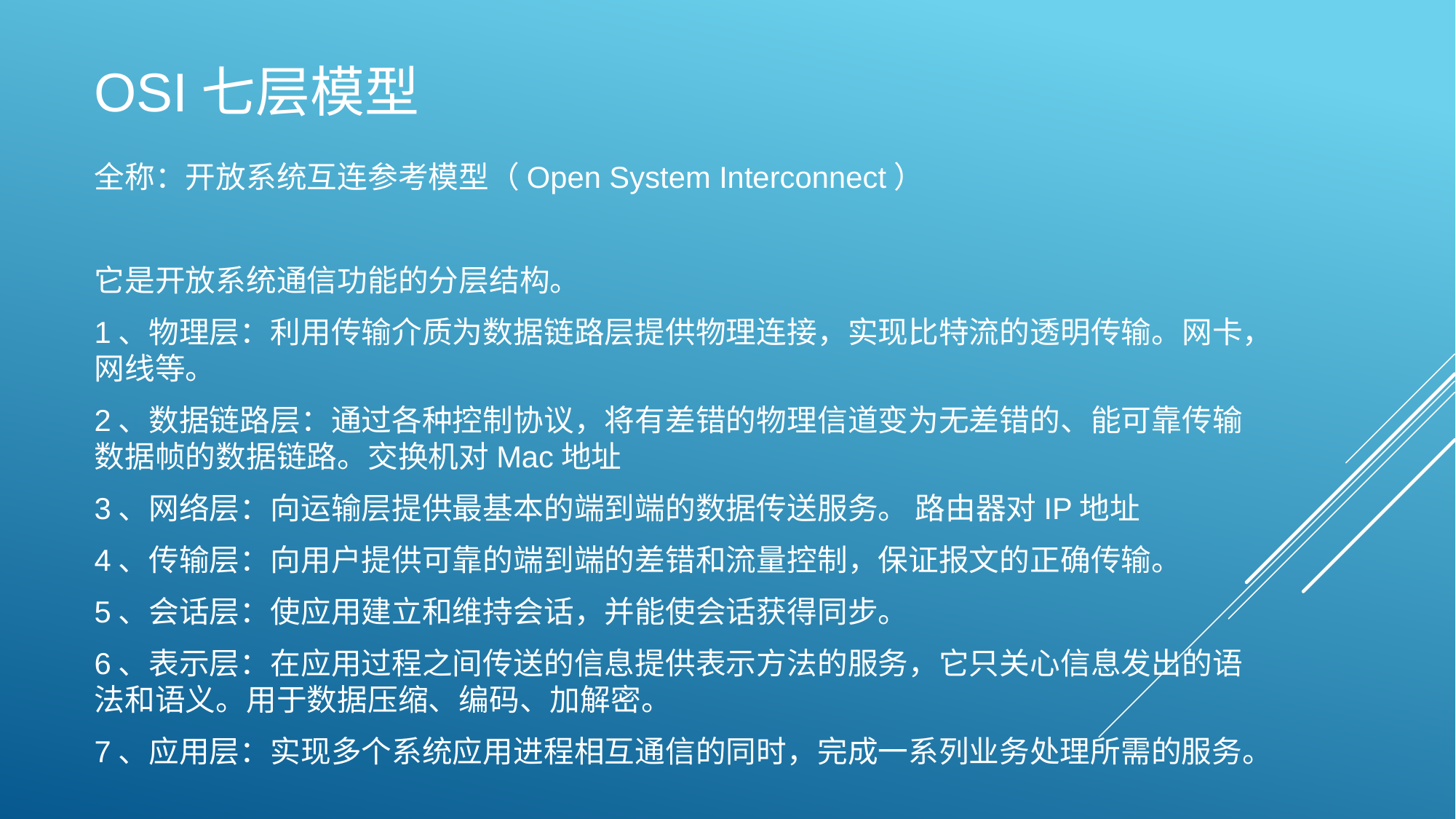

# OSI七层模型
全称：开放系统互连参考模型（Open System Interconnect）

它是开放系统通信功能的分层结构。
1、物理层：利用传输介质为数据链路层提供物理连接，实现比特流的透明传输。网卡，网线等。
2、数据链路层：通过各种控制协议，将有差错的物理信道变为无差错的、能可靠传输数据帧的数据链路。交换机对Mac地址
3、网络层：向运输层提供最基本的端到端的数据传送服务。 路由器对IP地址
4、传输层：向用户提供可靠的端到端的差错和流量控制，保证报文的正确传输。
5、会话层：使应用建立和维持会话，并能使会话获得同步。
6、表示层：在应用过程之间传送的信息提供表示方法的服务，它只关心信息发出的语法和语义。用于数据压缩、编码、加解密。
7、应用层：实现多个系统应用进程相互通信的同时，完成一系列业务处理所需的服务。